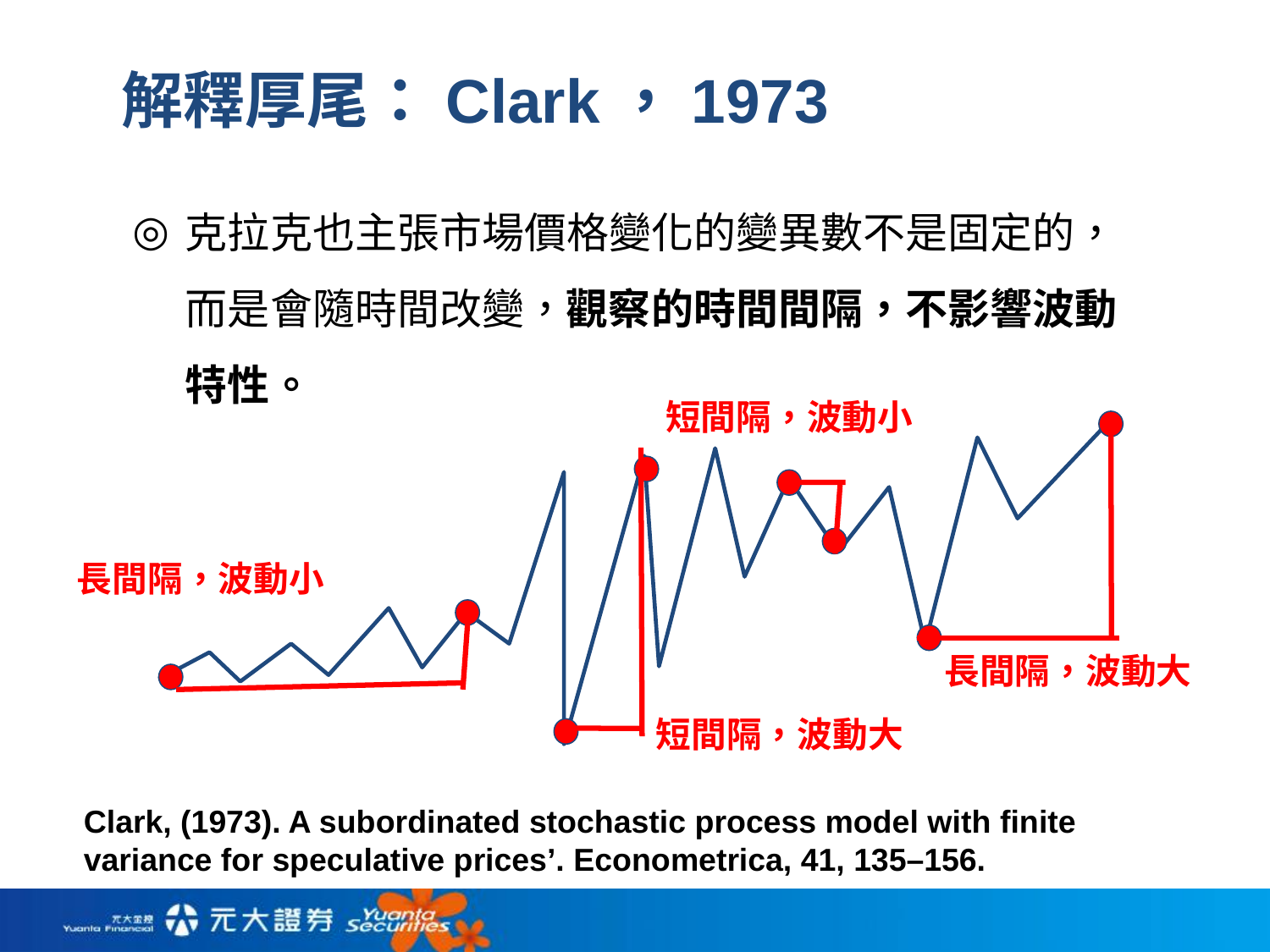

# 解釋厚尾：Clark，1973
克拉克也主張市場價格變化的變異數不是固定的，而是會隨時間改變，觀察的時間間隔，不影響波動特性。
短間隔，波動小

長間隔，波動小

長間隔，波動大

短間隔，波動大

Clark, (1973). A subordinated stochastic process model with finite variance for speculative prices’. Econometrica, 41, 135–156.